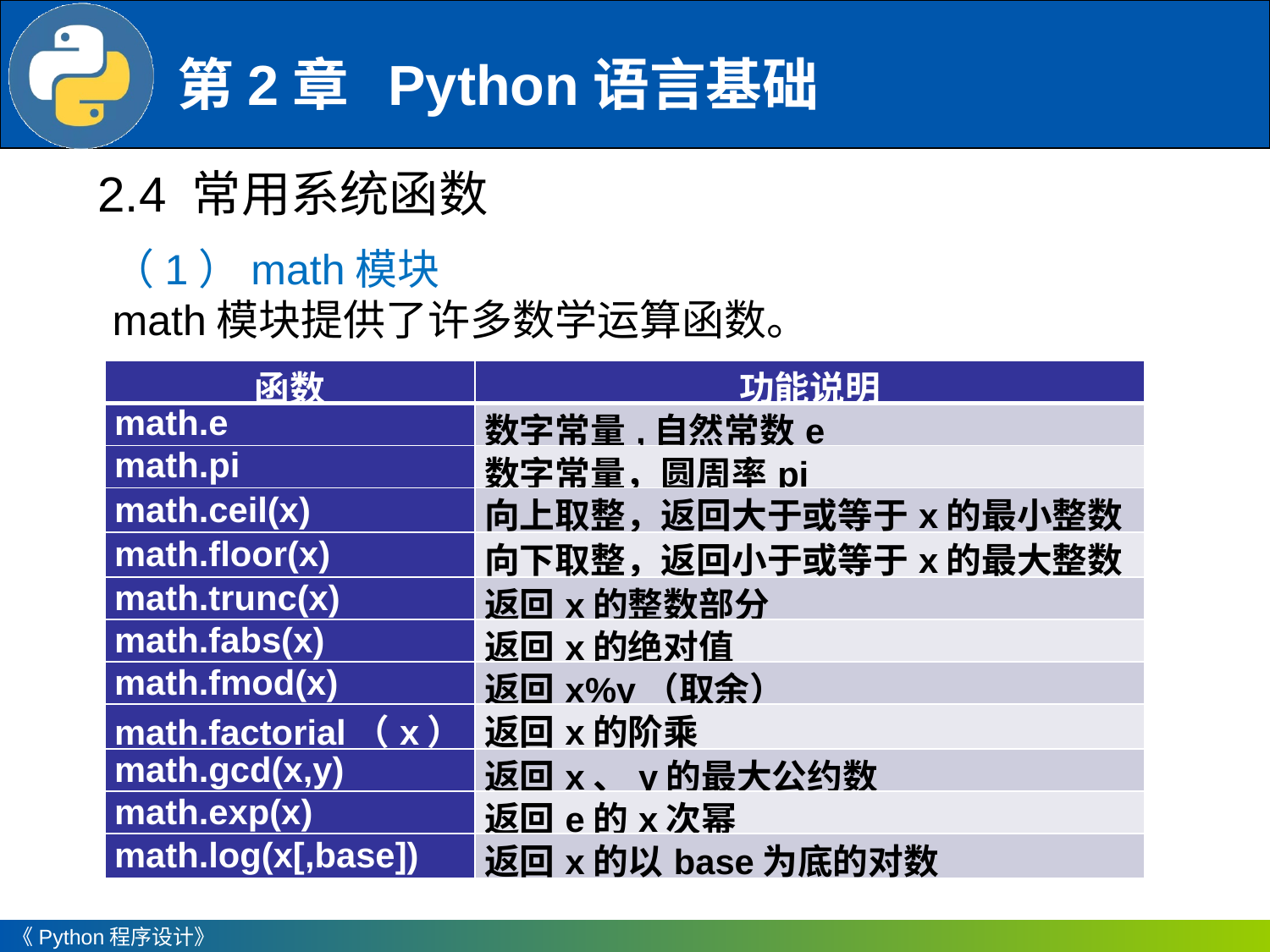

2.4 常用系统函数
（1）math模块
math模块提供了许多数学运算函数。
| 函数 | 功能说明 |
| --- | --- |
| math.e | 数字常量,自然常数e |
| math.pi | 数字常量，圆周率pi |
| math.ceil(x) | 向上取整，返回大于或等于x的最小整数 |
| math.floor(x) | 向下取整，返回小于或等于x的最大整数 |
| math.trunc(x) | 返回x的整数部分 |
| math.fabs(x) | 返回x的绝对值 |
| math.fmod(x) | 返回x%y（取余） |
| math.factorial（x） | 返回x的阶乘 |
| math.gcd(x,y) | 返回x、y的最大公约数 |
| math.exp(x) | 返回e的x次幂 |
| math.log(x[,base]) | 返回x的以base为底的对数 |